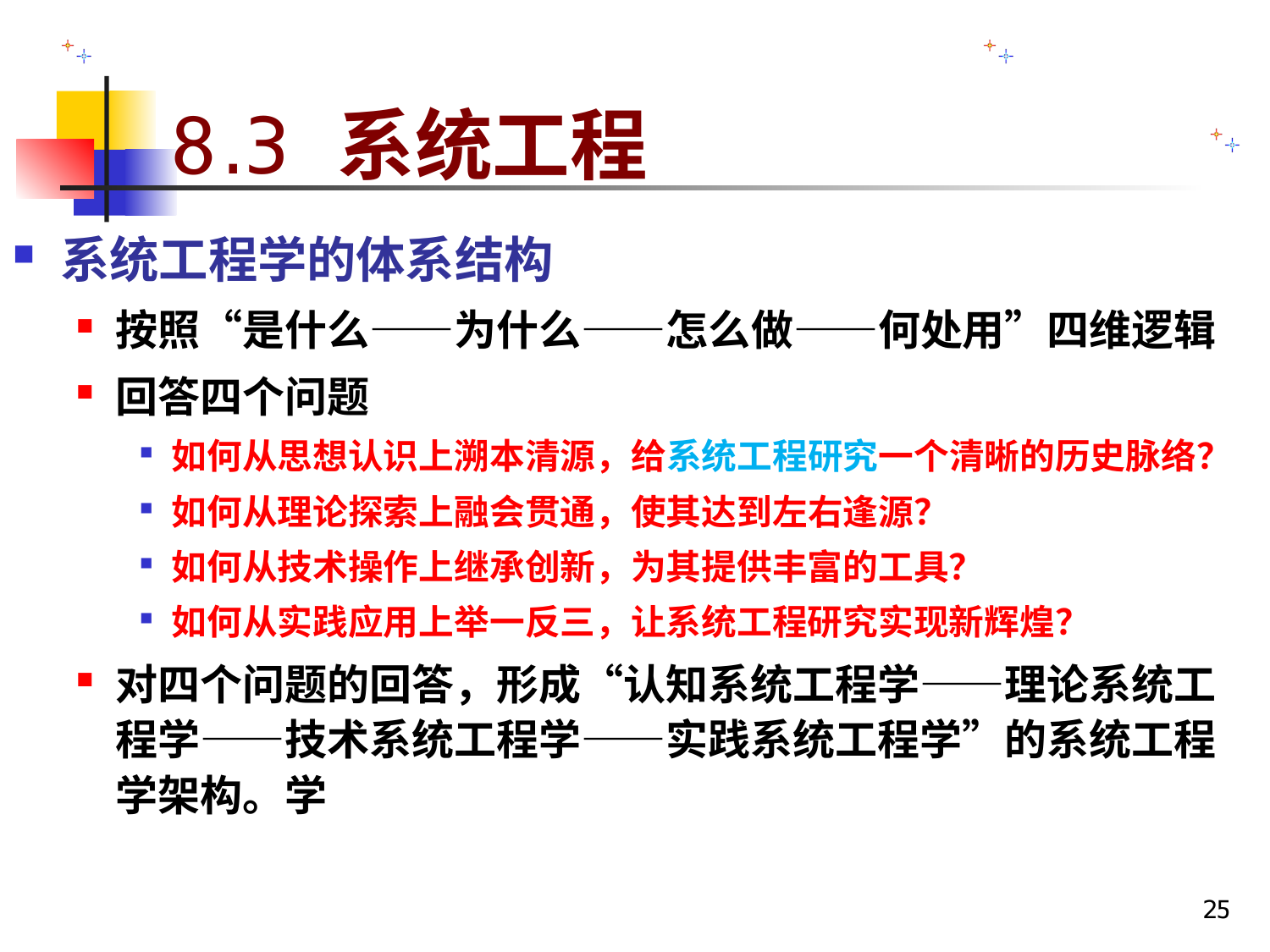

# 8.3 系统工程
系统工程学的体系结构
按照“是什么——为什么——怎么做——何处用”四维逻辑
回答四个问题
如何从思想认识上溯本清源，给系统工程研究一个清晰的历史脉络？
如何从理论探索上融会贯通，使其达到左右逢源？
如何从技术操作上继承创新，为其提供丰富的工具？
如何从实践应用上举一反三，让系统工程研究实现新辉煌？
对四个问题的回答，形成“认知系统工程学——理论系统工程学——技术系统工程学——实践系统工程学”的系统工程学架构。学
25